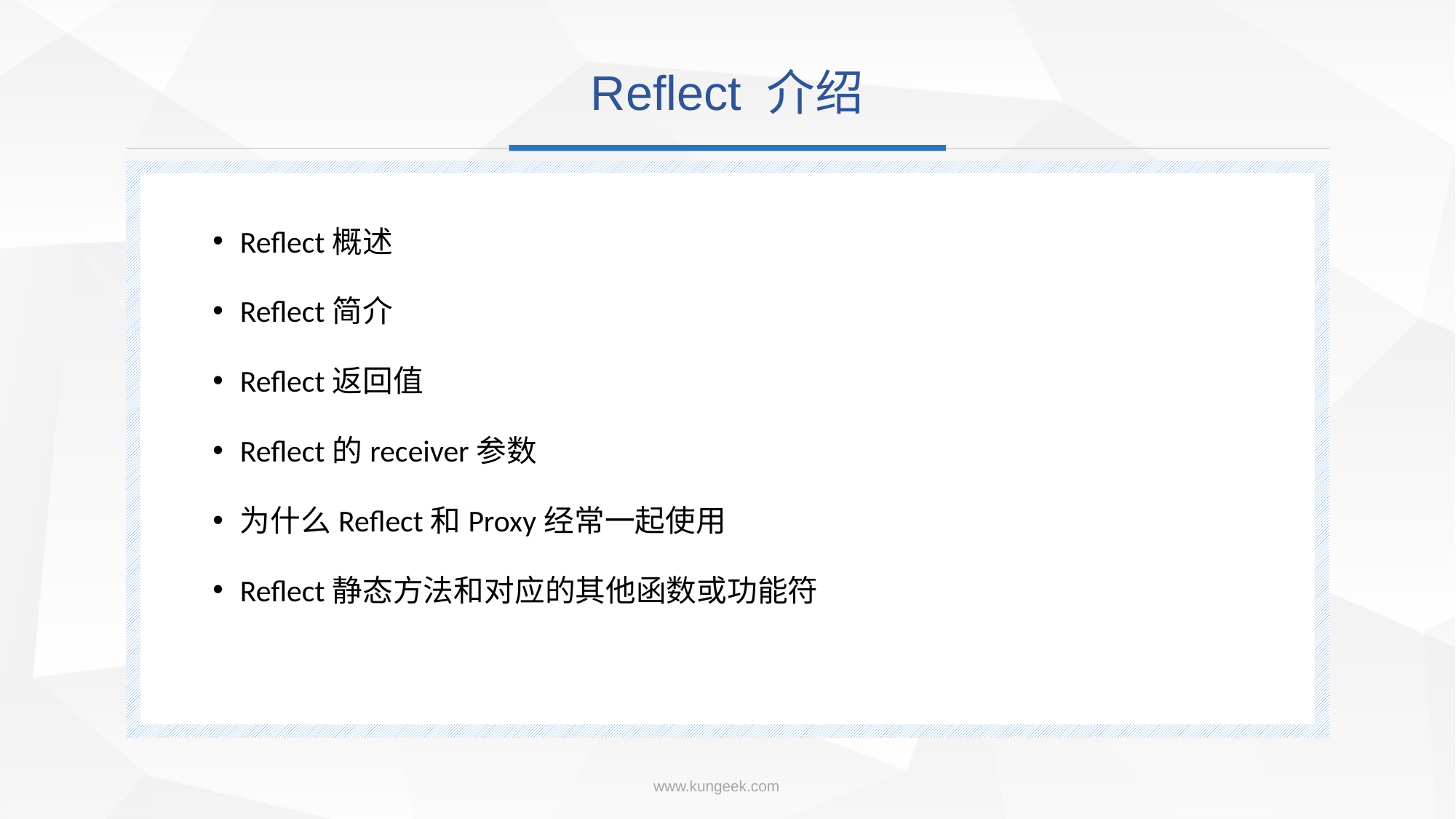

# Reflect 介绍
Reflect概述
Reflect简介
Reflect返回值
Reflect的receiver参数
为什么Reflect和Proxy经常一起使用
Reflect静态方法和对应的其他函数或功能符